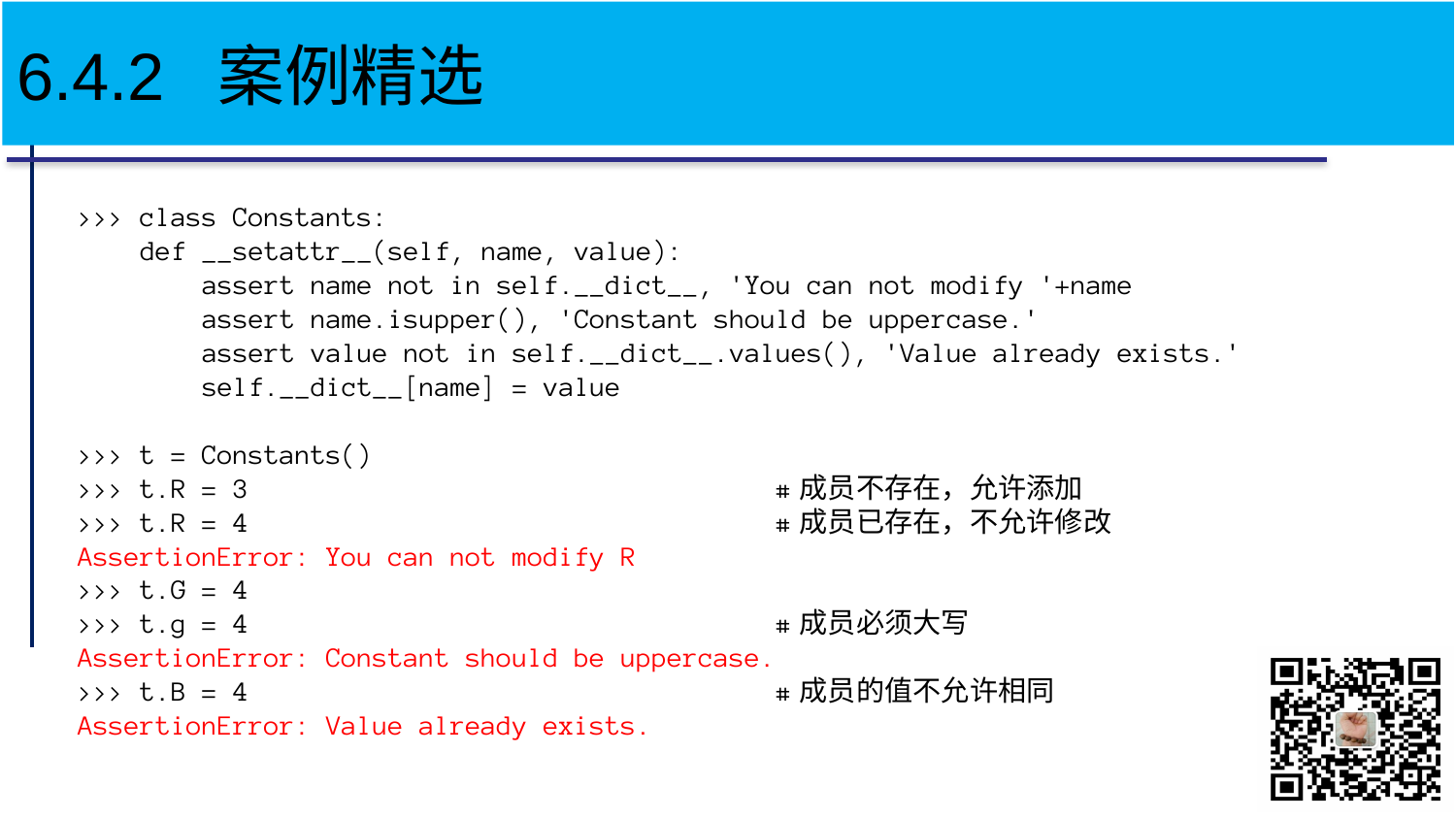

# 6.4.2  案例精选
>>> class Constants:
    def __setattr__(self, name, value):
        assert name not in self.__dict__, 'You can not modify '+name
        assert name.isupper(), 'Constant should be uppercase.'
        assert value not in self.__dict__.values(), 'Value already exists.'
        self.__dict__[name] = value

>>> t = Constants()
>>> t.R = 3                                  #成员不存在，允许添加
>>> t.R = 4                                  #成员已存在，不允许修改
AssertionError: You can not modify R
>>> t.G = 4
>>> t.g = 4                                  #成员必须大写
AssertionError: Constant should be uppercase.
>>> t.B = 4                                  #成员的值不允许相同
AssertionError: Value already exists.
64